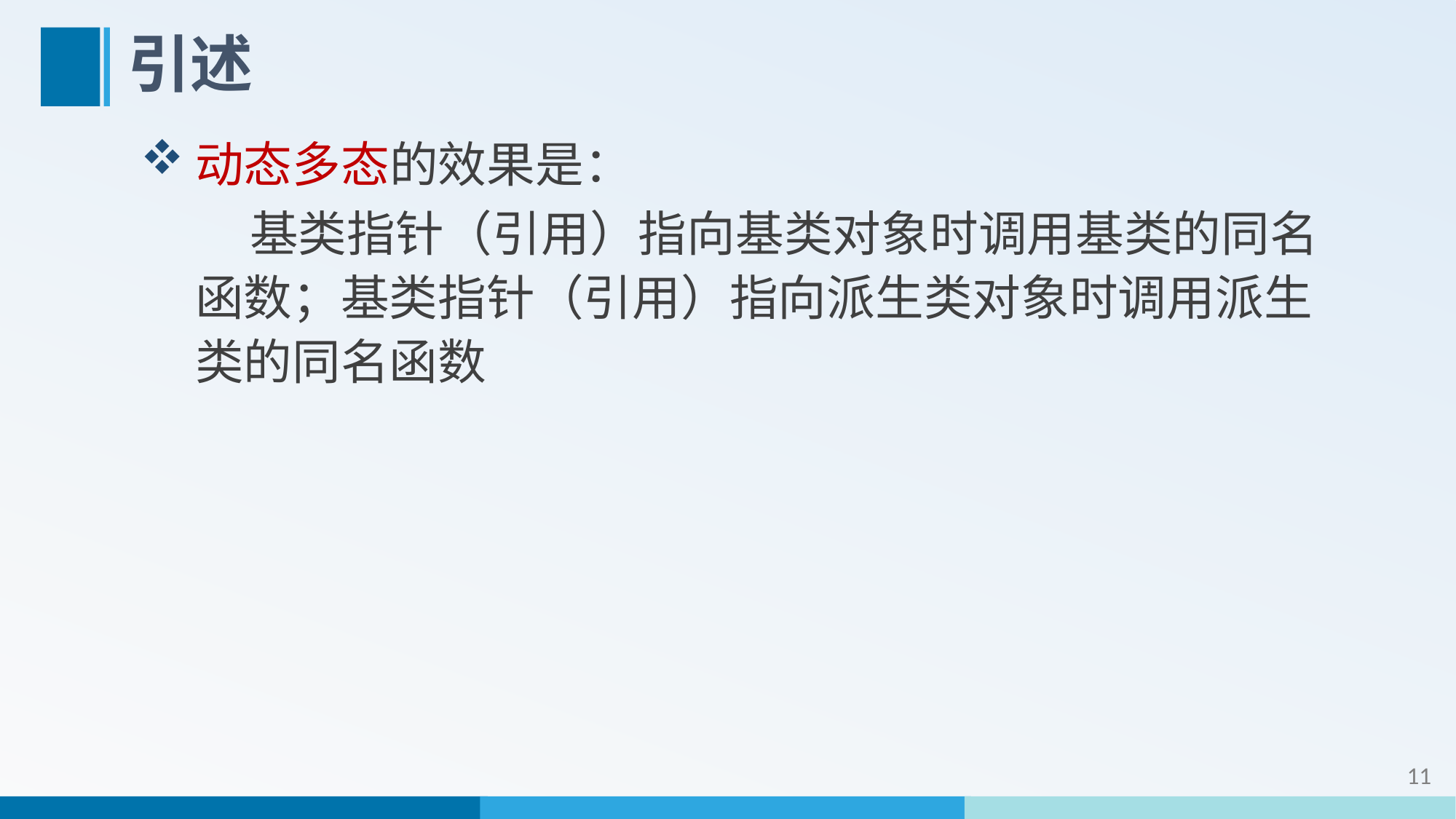

# 引述
动态多态的效果是：
基类指针（引用）指向基类对象时调用基类的同名函数；基类指针（引用）指向派生类对象时调用派生类的同名函数